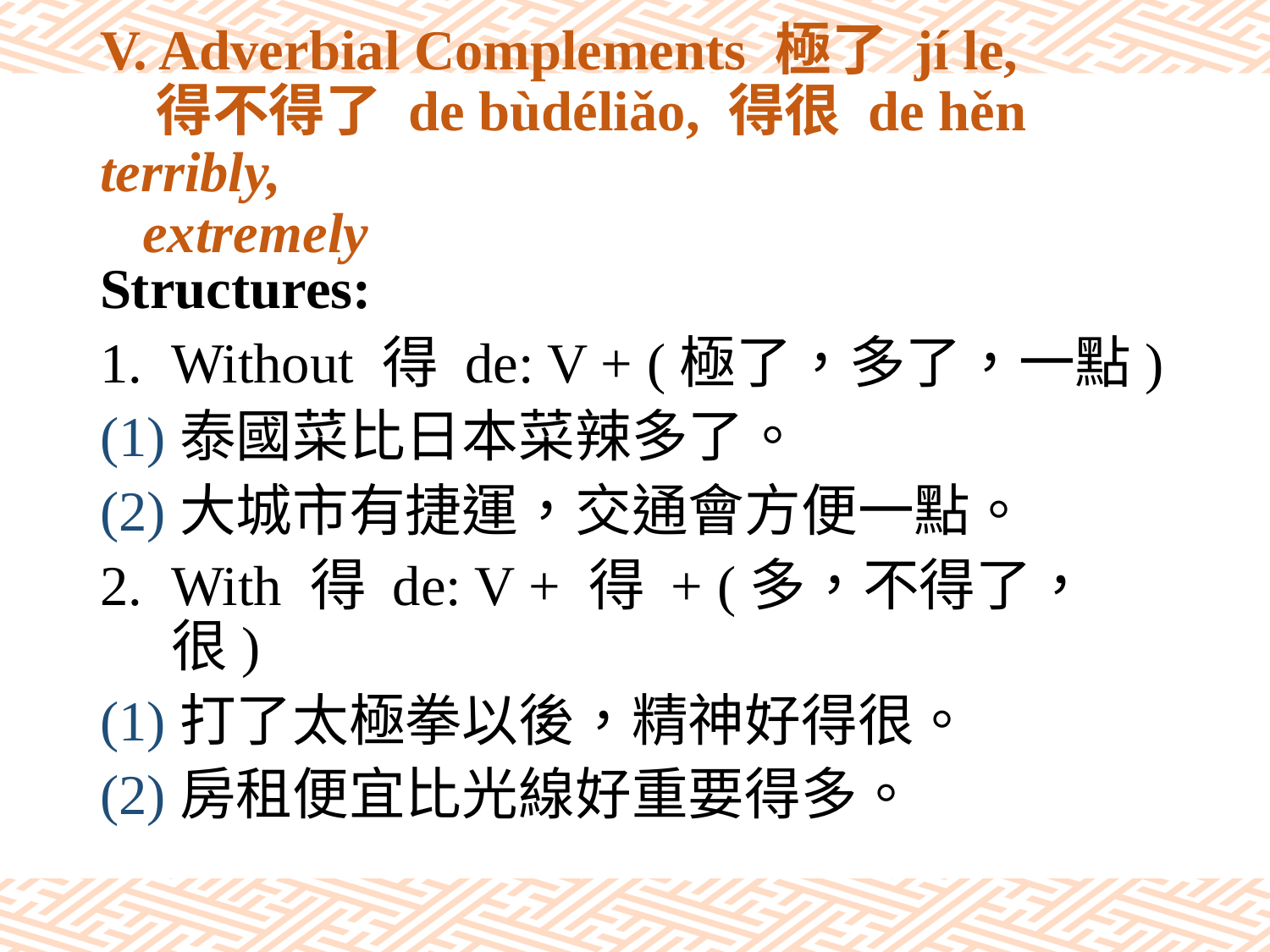

# V. Adverbial Complements 極了 jí le, 得不得了 de bùdéliǎo, 得很 de hěn  terribly, extremely
Structures:
Without 得 de: V + (極了，多了，一點)
(1)泰國菜比日本菜辣多了。
(2)大城市有捷運，交通會方便一點。
With 得 de: V + 得 + (多，不得了，很)
(1)打了太極拳以後，精神好得很。
(2)房租便宜比光線好重要得多。